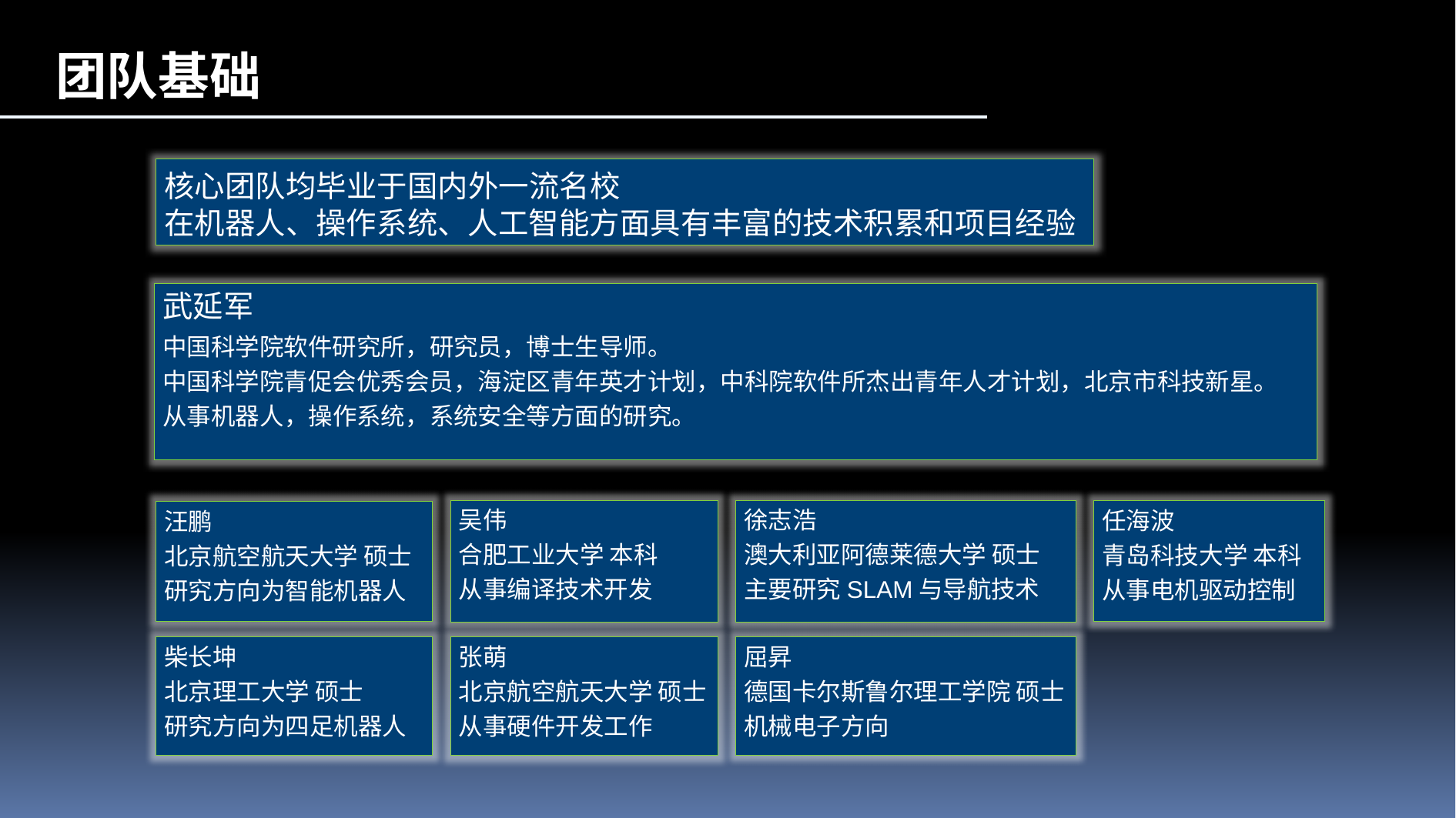

团队基础
核心团队均毕业于国内外一流名校
在机器人、操作系统、人工智能方面具有丰富的技术积累和项目经验
武延军
中国科学院软件研究所，研究员，博士生导师。
中国科学院青促会优秀会员，海淀区青年英才计划，中科院软件所杰出青年人才计划，北京市科技新星。
从事机器人，操作系统，系统安全等方面的研究。
吴伟
合肥工业大学 本科
从事编译技术开发

徐志浩
澳大利亚阿德莱德大学 硕士
主要研究SLAM与导航技术

任海波
青岛科技大学 本科
从事电机驱动控制
汪鹏
北京航空航天大学 硕士
研究方向为智能机器人
张萌
北京航空航天大学 硕士
从事硬件开发工作
屈昇
德国卡尔斯鲁尔理工学院 硕士
机械电子方向
柴长坤
北京理工大学 硕士
研究方向为四足机器人